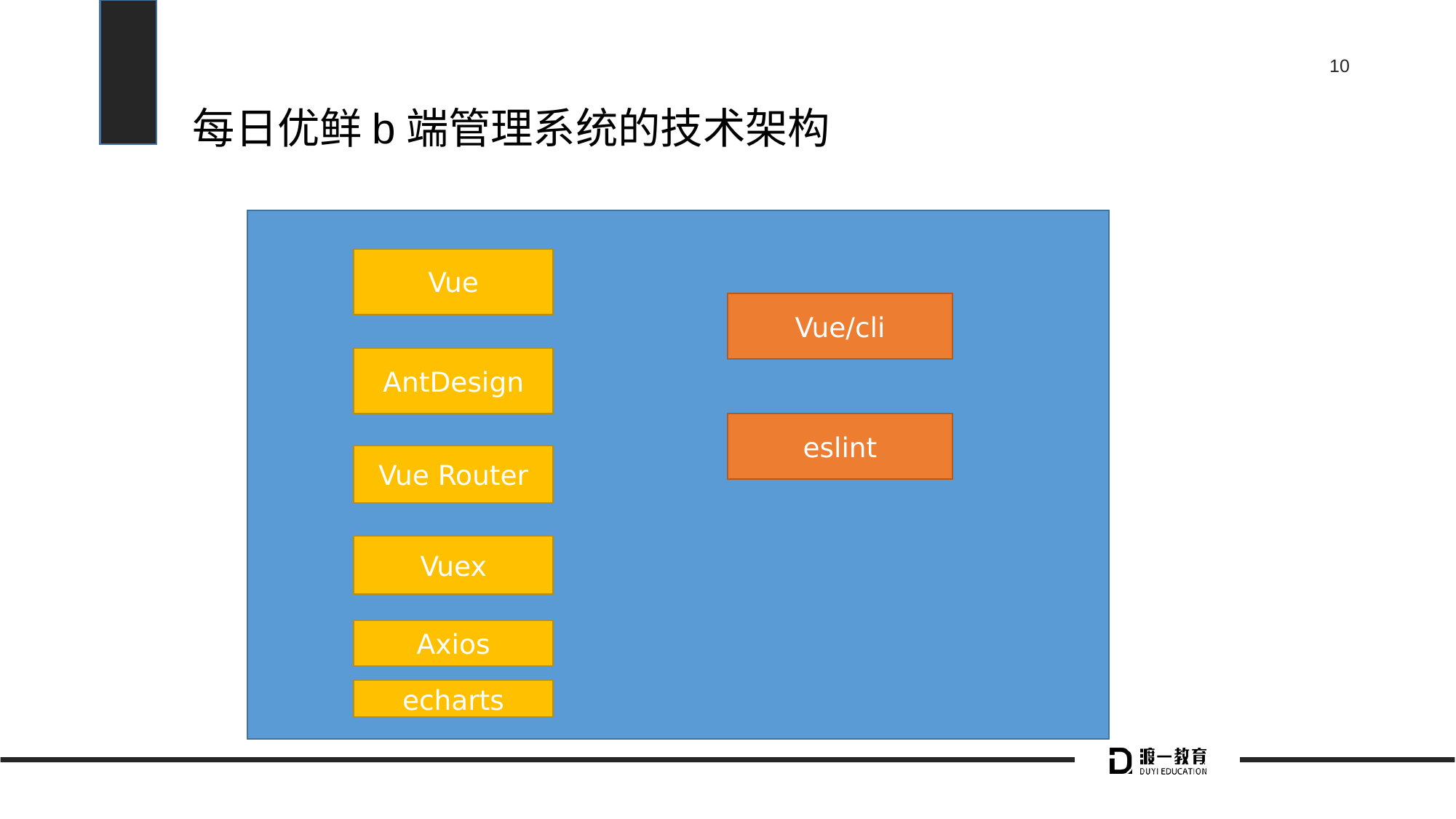

# 每日优鲜b端管理系统的技术架构

Vue
Vue/cli
AntDesign
eslint
Vue Router
Vuex
Axios
echarts